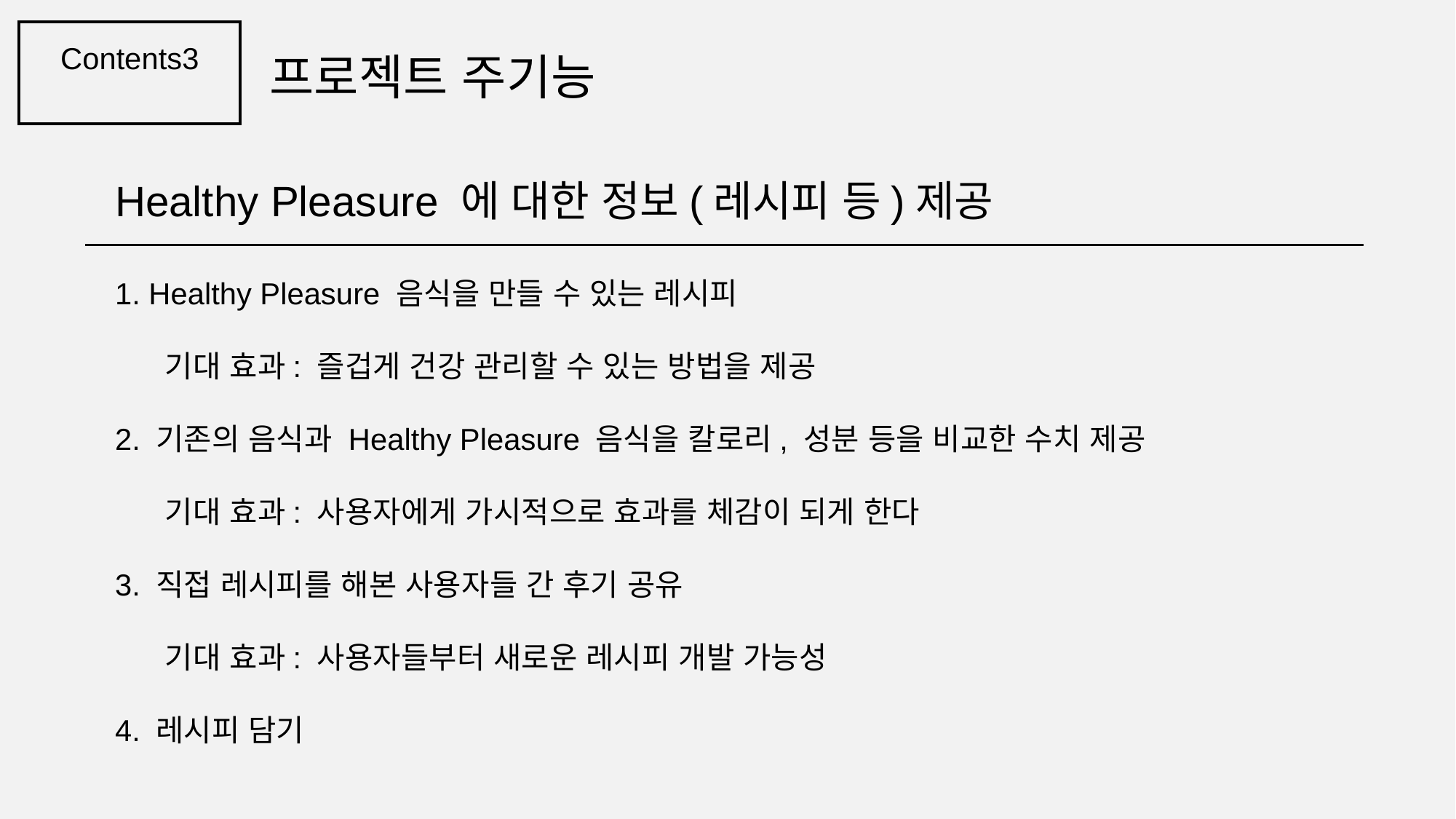

Contents3

프로젝트 주기능
Healthy Pleasure 에 대한 정보(레시피 등)제공
1. Healthy Pleasure 음식을 만들 수 있는 레시피

     기대 효과: 즐겁게 건강 관리할 수 있는 방법을 제공

2. 기존의 음식과 Healthy Pleasure 음식을 칼로리, 성분 등을 비교한 수치 제공

     기대 효과: 사용자에게 가시적으로 효과를 체감이 되게 한다

3. 직접 레시피를 해본 사용자들 간 후기 공유

     기대 효과: 사용자들부터 새로운 레시피 개발 가능성

4. 레시피 담기